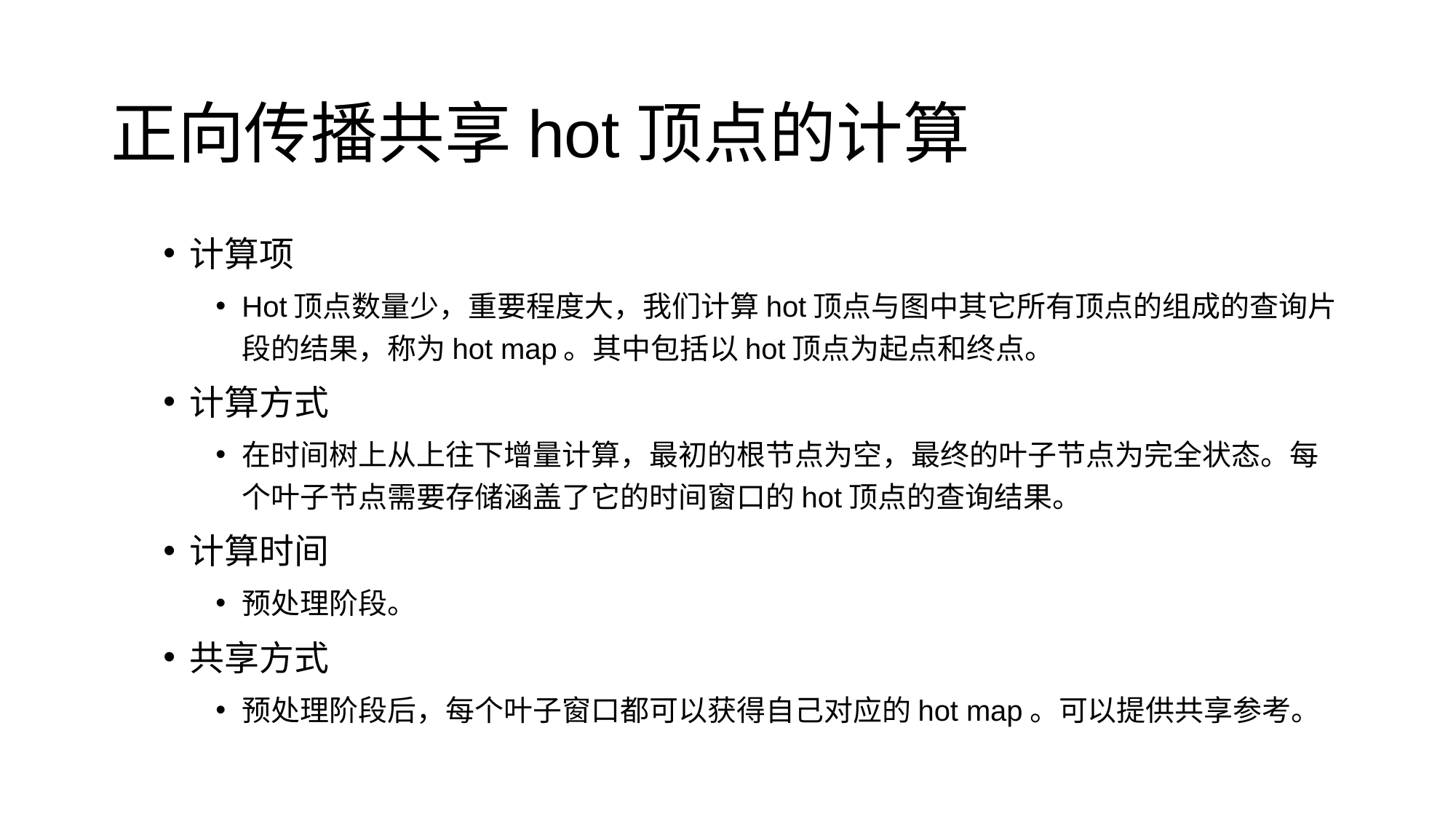

# 正向传播共享hot顶点的计算
计算项
Hot顶点数量少，重要程度大，我们计算hot顶点与图中其它所有顶点的组成的查询片段的结果，称为hot map。其中包括以hot顶点为起点和终点。
计算方式
在时间树上从上往下增量计算，最初的根节点为空，最终的叶子节点为完全状态。每个叶子节点需要存储涵盖了它的时间窗口的hot顶点的查询结果。
计算时间
预处理阶段。
共享方式
预处理阶段后，每个叶子窗口都可以获得自己对应的hot map。可以提供共享参考。